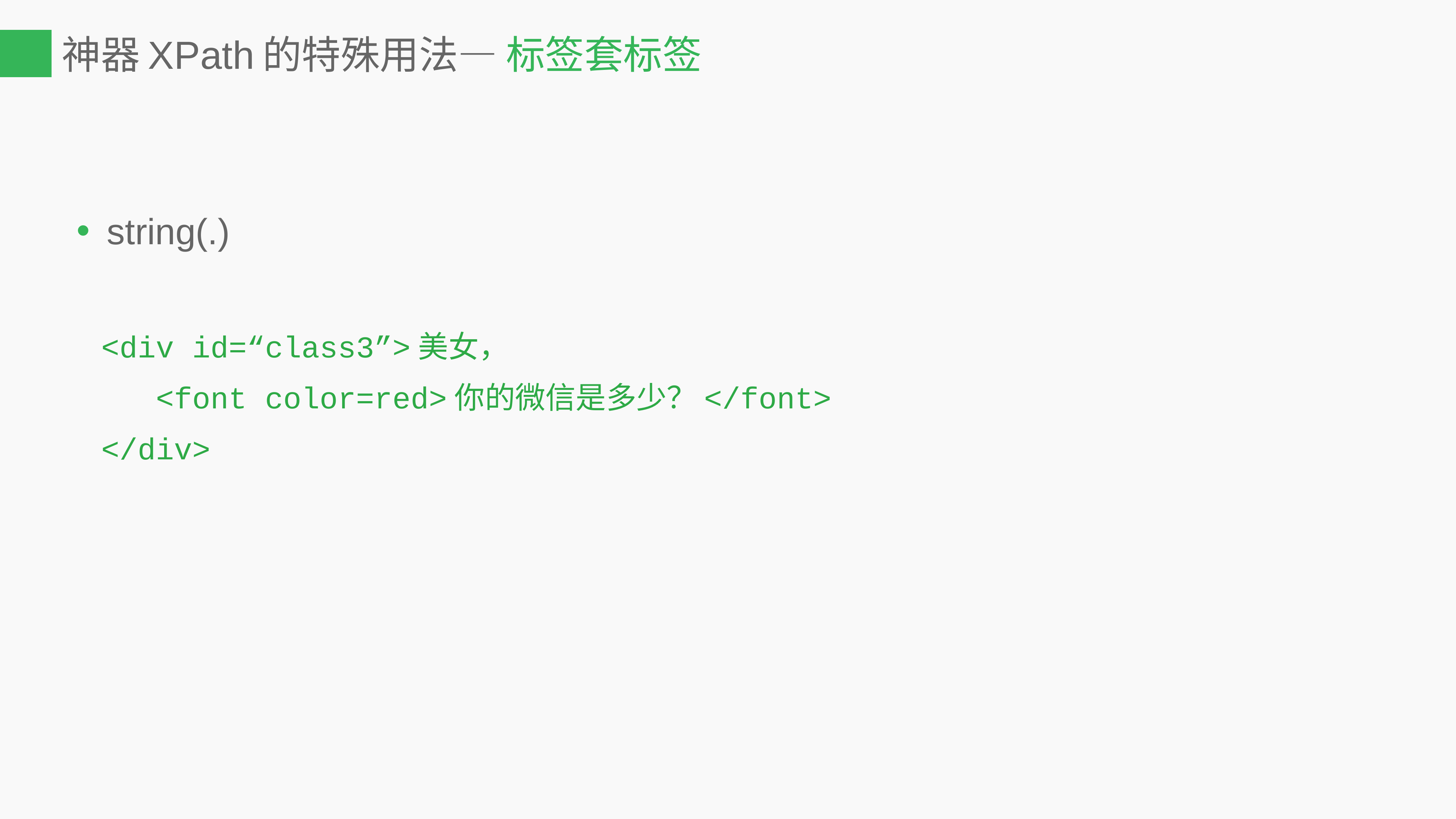

# 神器XPath的特殊用法— 标签套标签
string(.)

  <div id=“class3”>美女，
	  <font color=red>你的微信是多少？</font>
  </div>